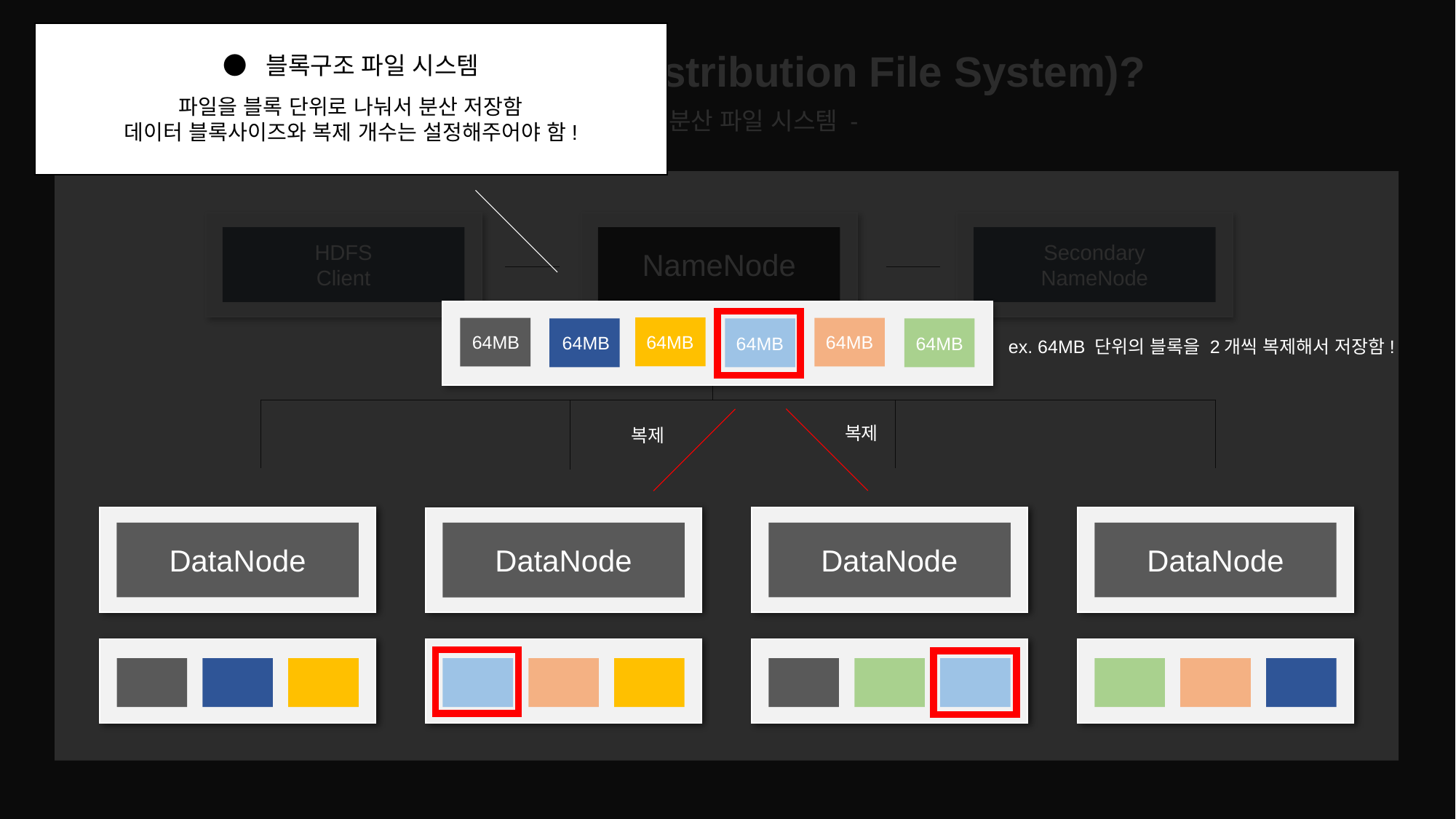

HDFS (Hadoop Distribution File System)?
●  블록구조 파일 시스템
파일을 블록 단위로 나눠서 분산 저장함
데이터 블록사이즈와 복제 개수는 설정해주어야 함!
- 하둡 분산 파일 시스템 -

HDFS
Client
Secondary
NameNode
NameNode

64MB
64MB
64MB
64MB
64MB
64MB
ex. 64MB 단위의 블록을 2개씩 복제해서 저장함!
복제
복제

DataNode
DataNode
DataNode
DataNode
DataNode
DataNode
DataNode
DataNode